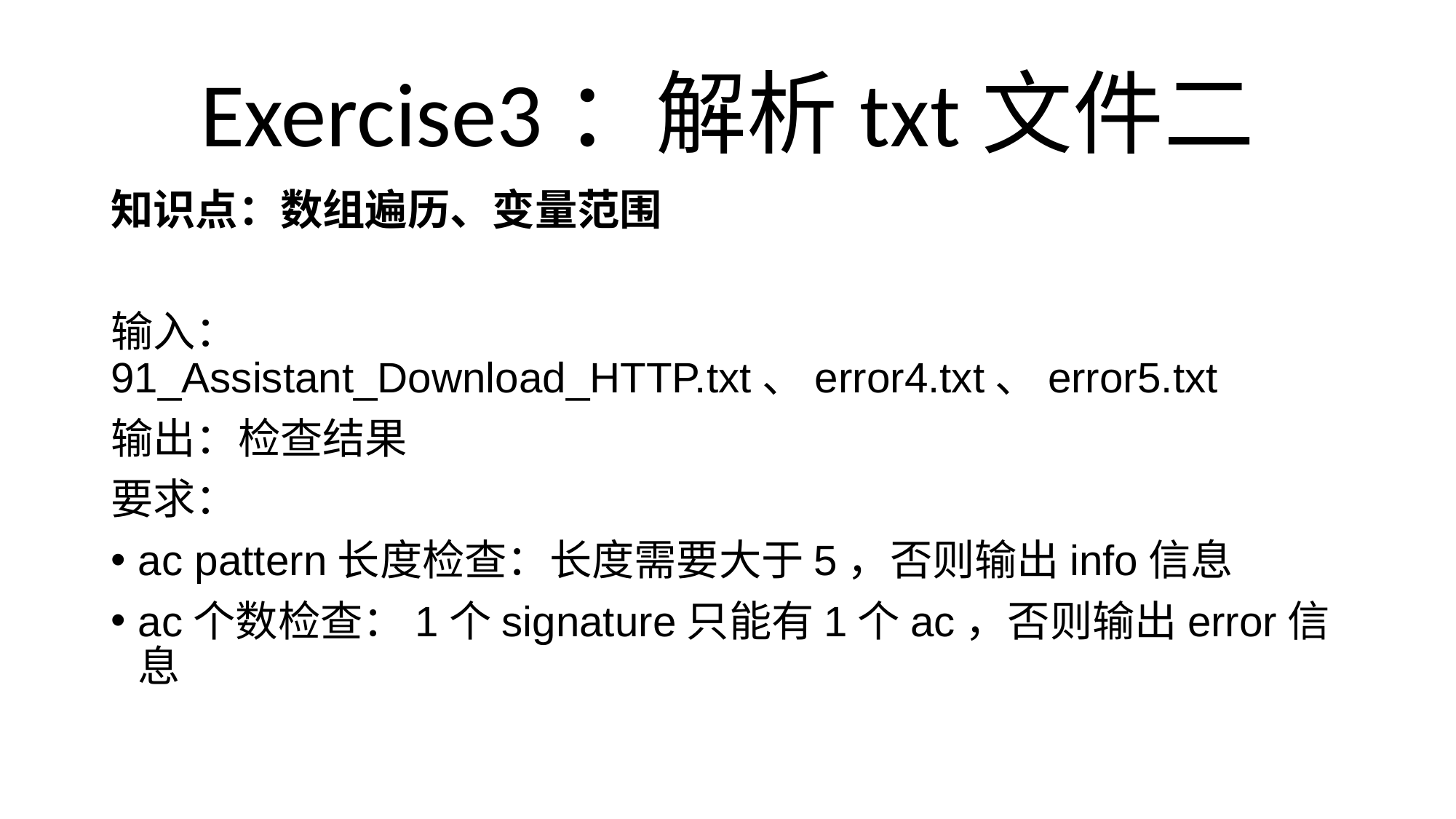

# Exercise3：解析txt文件二
知识点：数组遍历、变量范围

输入：91_Assistant_Download_HTTP.txt、error4.txt、error5.txt
输出：检查结果
要求：
ac pattern长度检查：长度需要大于5，否则输出info信息
ac个数检查：1个signature只能有1个ac，否则输出error信息